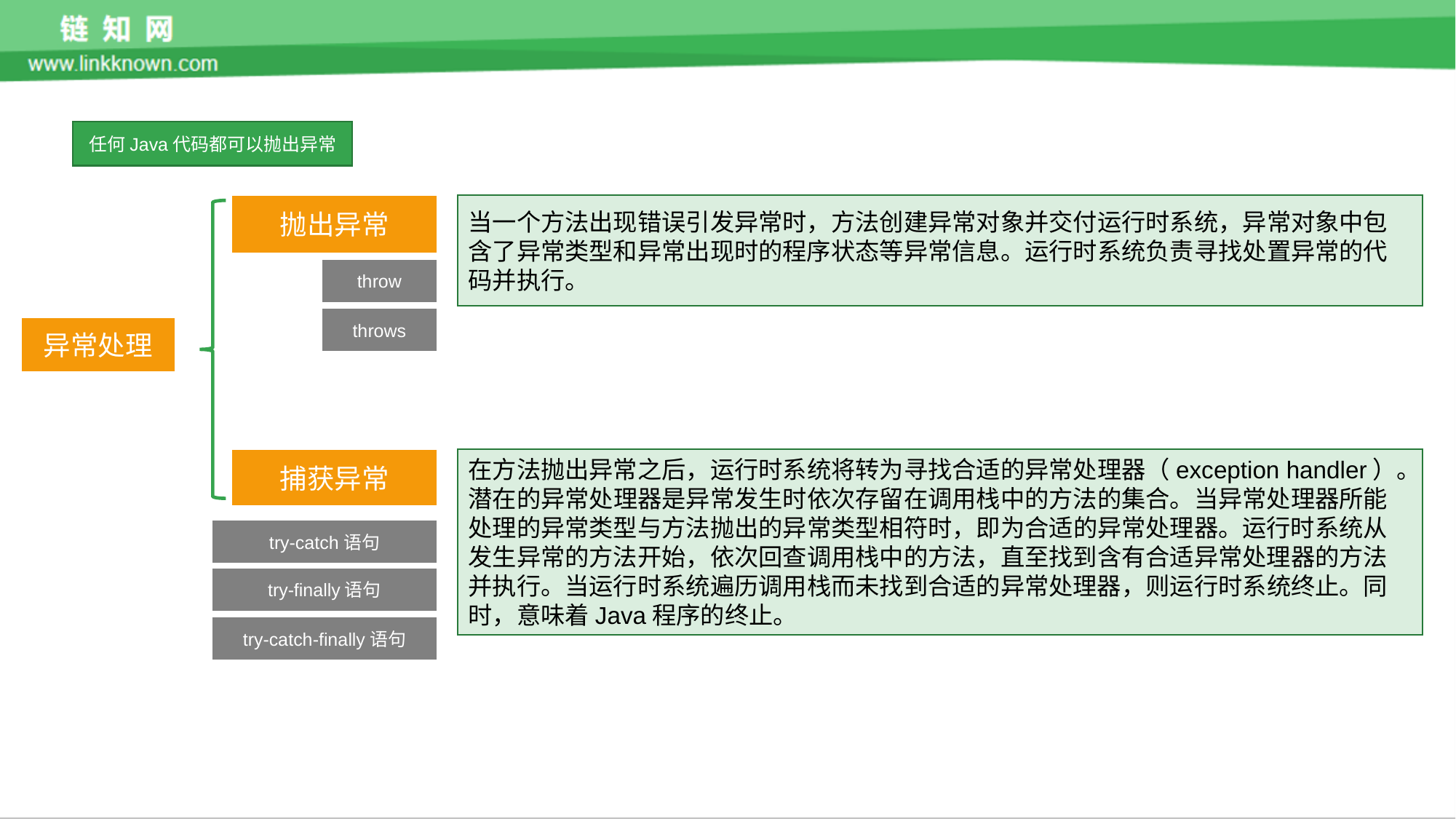

任何Java代码都可以抛出异常
抛出异常
当一个方法出现错误引发异常时，方法创建异常对象并交付运行时系统，异常对象中包含了异常类型和异常出现时的程序状态等异常信息。运行时系统负责寻找处置异常的代码并执行。

throw
throws
异常处理
捕获异常
在方法抛出异常之后，运行时系统将转为寻找合适的异常处理器（exception handler）。潜在的异常处理器是异常发生时依次存留在调用栈中的方法的集合。当异常处理器所能处理的异常类型与方法抛出的异常类型相符时，即为合适的异常处理器。运行时系统从发生异常的方法开始，依次回查调用栈中的方法，直至找到含有合适异常处理器的方法并执行。当运行时系统遍历调用栈而未找到合适的异常处理器，则运行时系统终止。同时，意味着Java程序的终止。
try-catch语句
try-finally语句
try-catch-finally语句